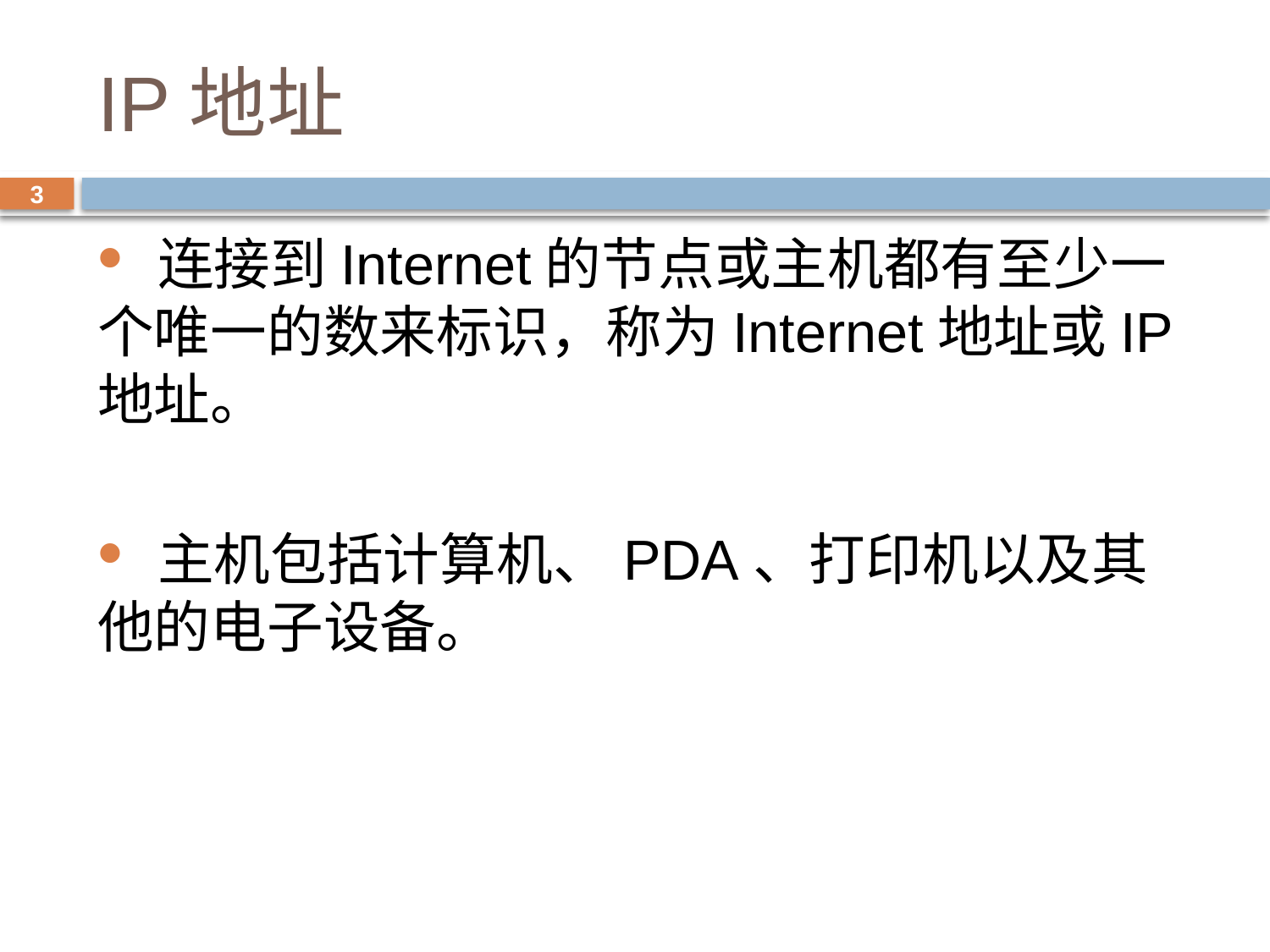

# IP地址
3
 连接到Internet的节点或主机都有至少一个唯一的数来标识，称为Internet地址或IP地址。

 主机包括计算机、PDA、打印机以及其他的电子设备。